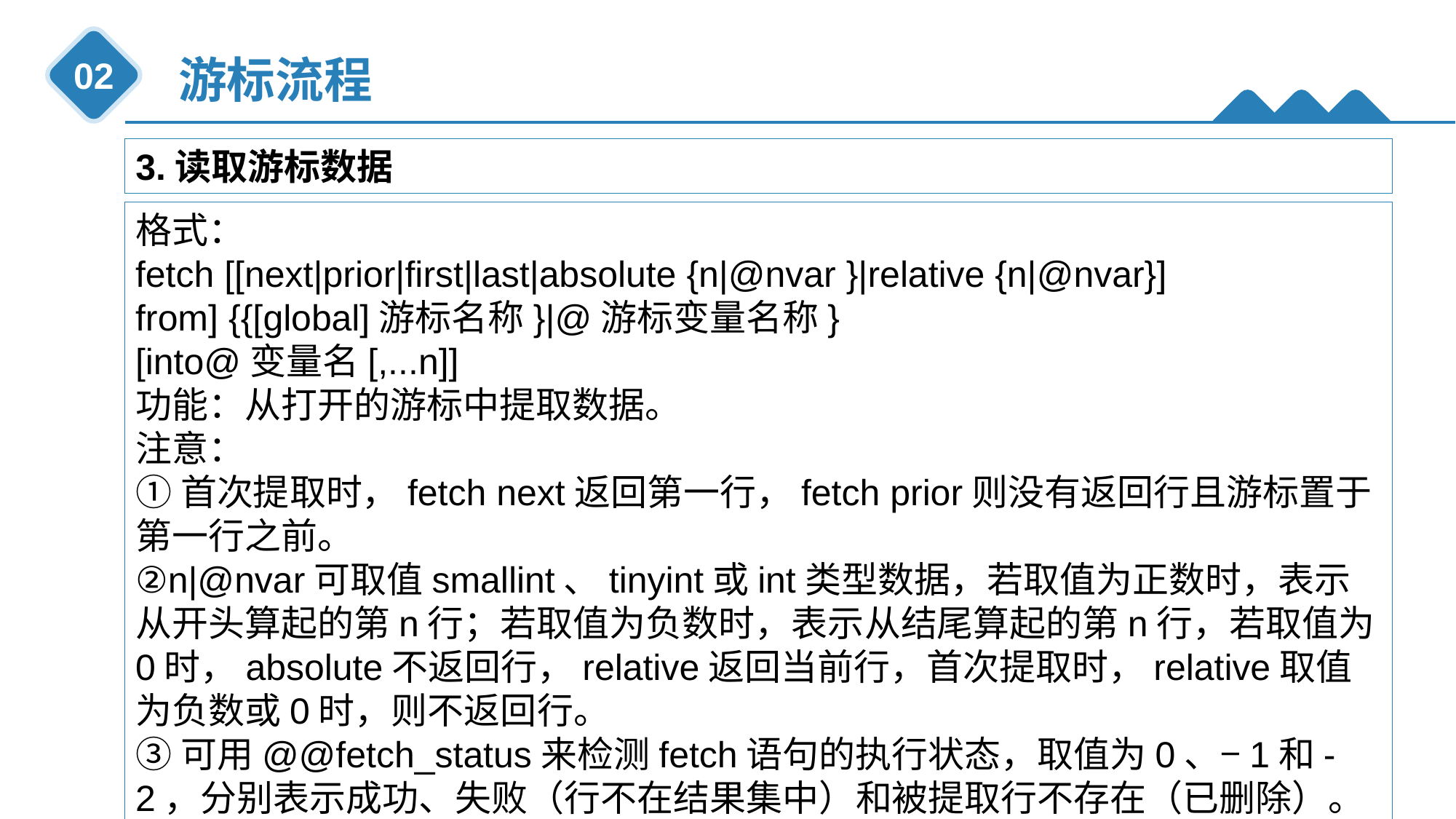

游标流程
02

3.读取游标数据
格式：
fetch [[next|prior|first|last|absolute {n|@nvar }|relative {n|@nvar}]
from] {{[global]游标名称}|@游标变量名称}
[into@变量名[,...n]]
功能：从打开的游标中提取数据。
注意：
①首次提取时，fetch next返回第一行，fetch prior则没有返回行且游标置于第一行之前。
②n|@nvar可取值smallint、tinyint或int类型数据，若取值为正数时，表示从开头算起的第n行；若取值为负数时，表示从结尾算起的第n行，若取值为0时，absolute不返回行，relative返回当前行，首次提取时，relative取值为负数或0时，则不返回行。
③可用@@fetch_status来检测fetch语句的执行状态，取值为0、−1和-2，分别表示成功、失败（行不在结果集中）和被提取行不存在（已删除）。